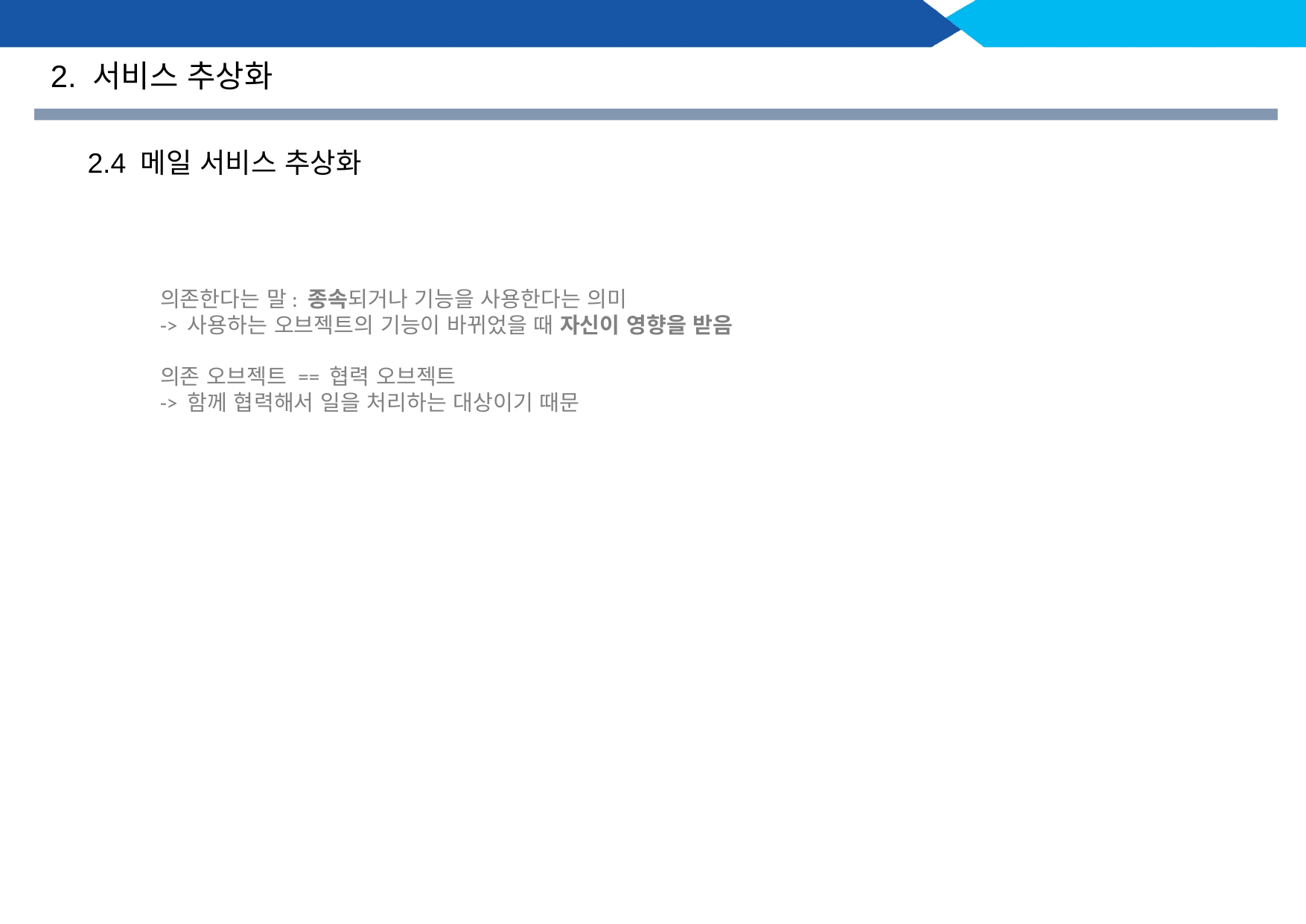

2. 서비스 추상화
2.4 메일 서비스 추상화
의존한다는 말: 종속되거나 기능을 사용한다는 의미
-> 사용하는 오브젝트의 기능이 바뀌었을 때 자신이 영향을 받음

의존 오브젝트 == 협력 오브젝트
-> 함께 협력해서 일을 처리하는 대상이기 때문